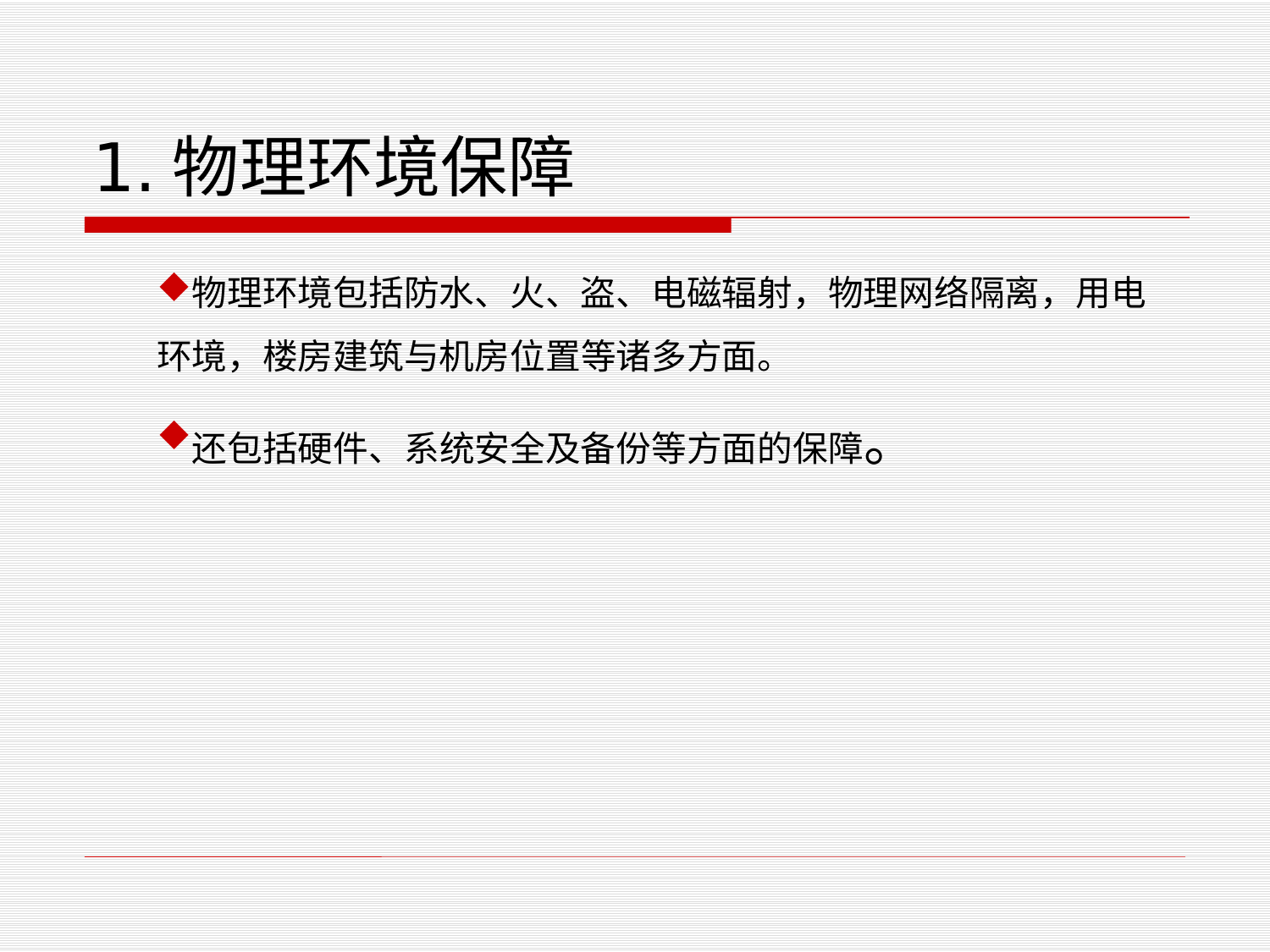

# 1.物理环境保障
物理环境包括防水、火、盗、电磁辐射，物理网络隔离，用电环境，楼房建筑与机房位置等诸多方面。
还包括硬件、系统安全及备份等方面的保障。